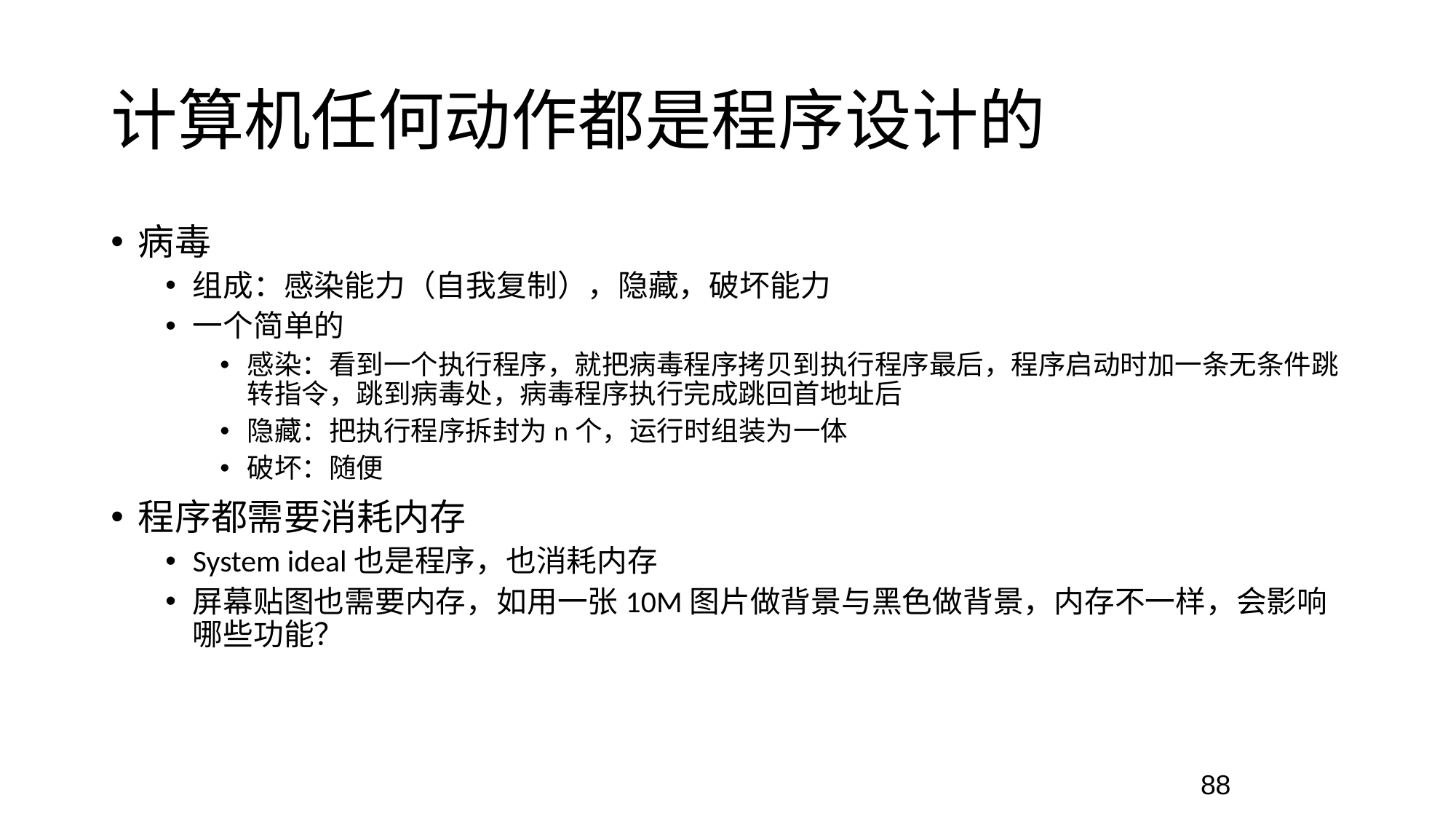

计算机任何动作都是程序设计的
病毒
组成：感染能力（自我复制），隐藏，破坏能力
一个简单的
感染：看到一个执行程序，就把病毒程序拷贝到执行程序最后，程序启动时加一条无条件跳转指令，跳到病毒处，病毒程序执行完成跳回首地址后
隐藏：把执行程序拆封为n个，运行时组装为一体
破坏：随便
程序都需要消耗内存
System ideal也是程序，也消耗内存
屏幕贴图也需要内存，如用一张10M图片做背景与黑色做背景，内存不一样，会影响哪些功能？
88